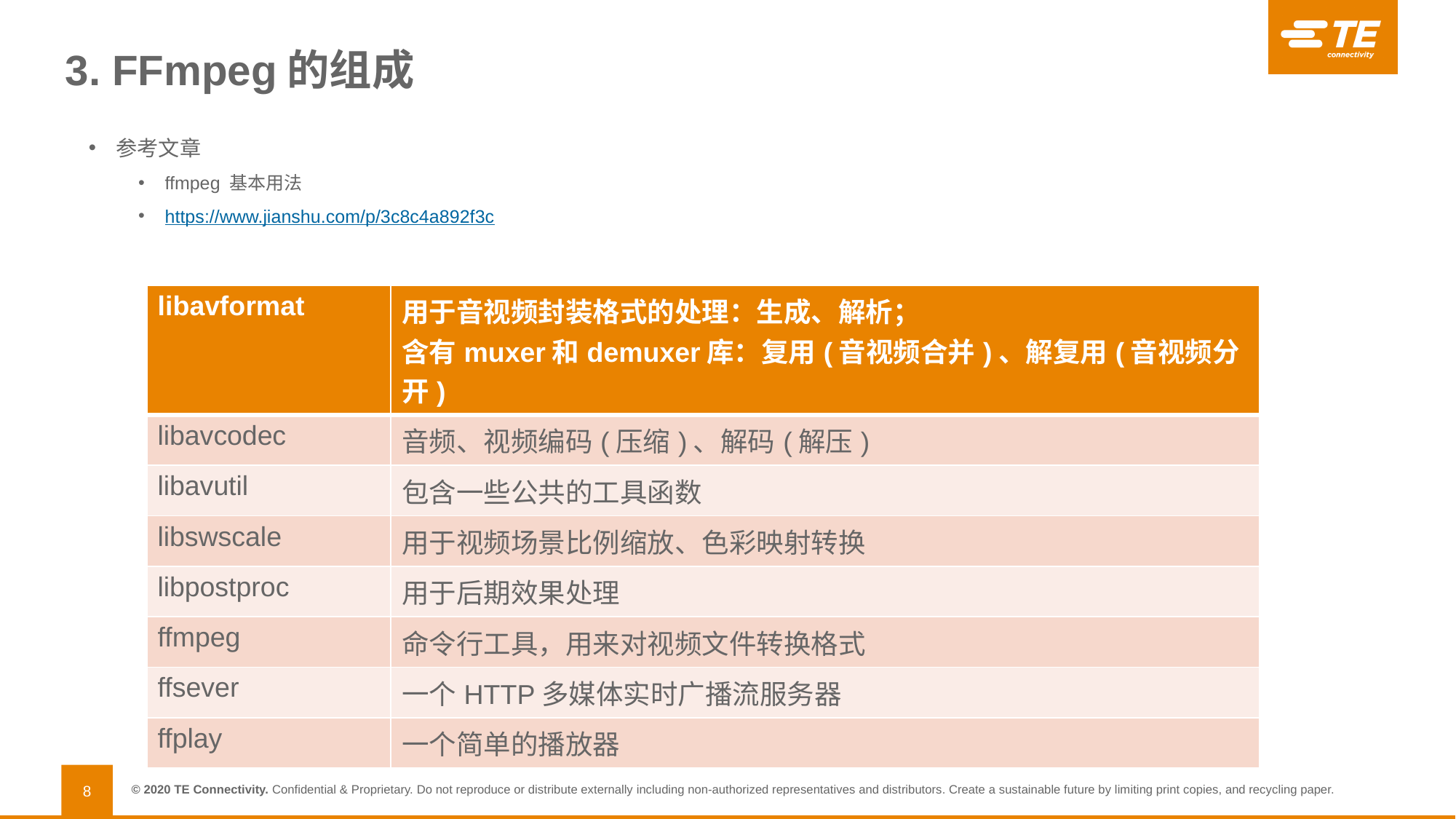

# 3. FFmpeg的组成
参考文章
ffmpeg 基本用法
https://www.jianshu.com/p/3c8c4a892f3c

| libavformat | 用于音视频封装格式的处理：生成、解析； 含有muxer和demuxer库：复用(音视频合并)、解复用(音视频分开) |
| --- | --- |
| libavcodec | 音频、视频编码(压缩)、解码(解压) |
| libavutil | 包含一些公共的工具函数 |
| libswscale | 用于视频场景比例缩放、色彩映射转换 |
| libpostproc | 用于后期效果处理 |
| ffmpeg | 命令行工具，用来对视频文件转换格式 |
| ffsever | 一个HTTP多媒体实时广播流服务器 |
| ffplay | 一个简单的播放器 |
8